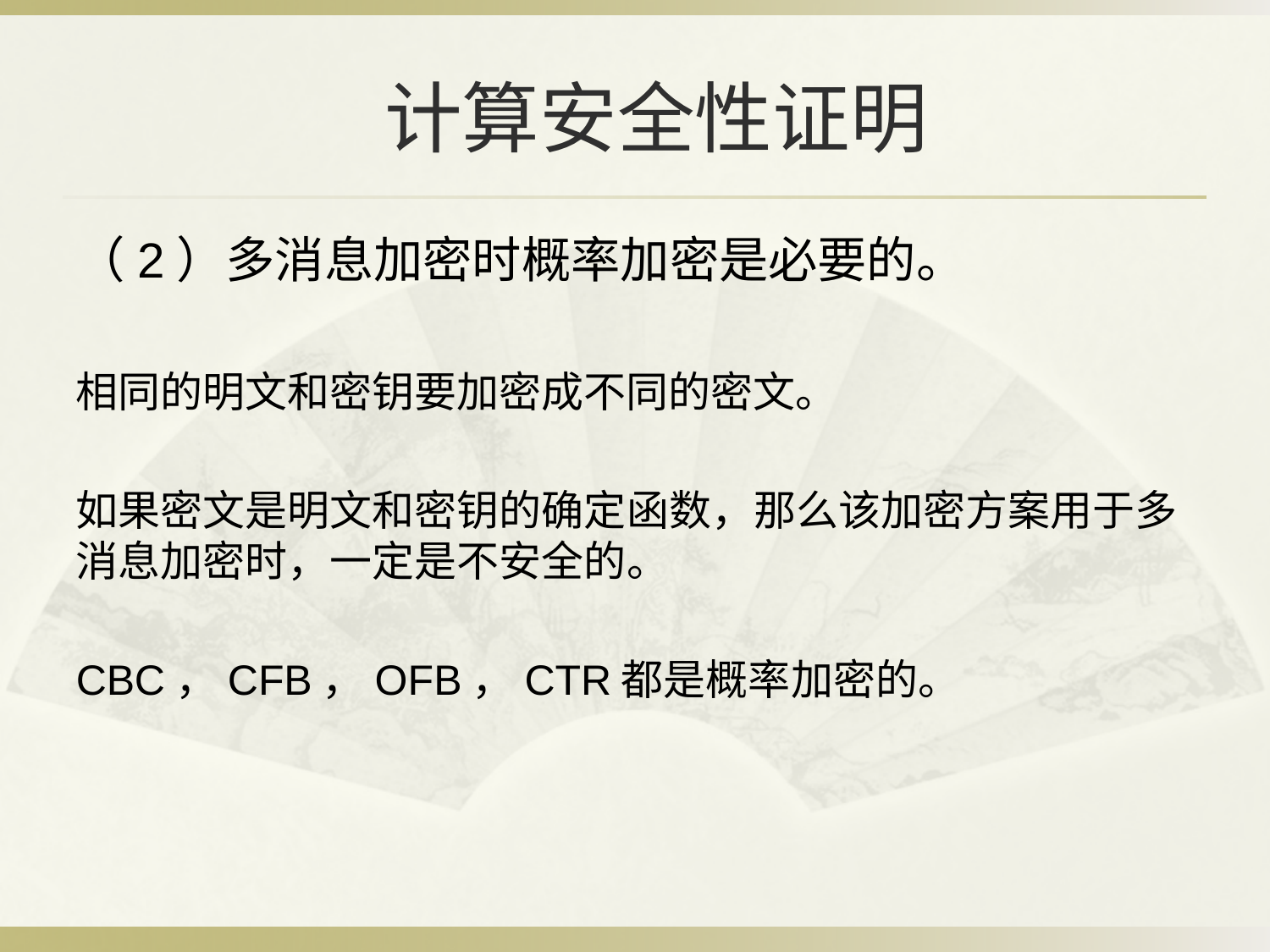

# 计算安全性证明
（2）多消息加密时概率加密是必要的。

相同的明文和密钥要加密成不同的密文。

如果密文是明文和密钥的确定函数，那么该加密方案用于多消息加密时，一定是不安全的。

CBC，CFB，OFB，CTR都是概率加密的。